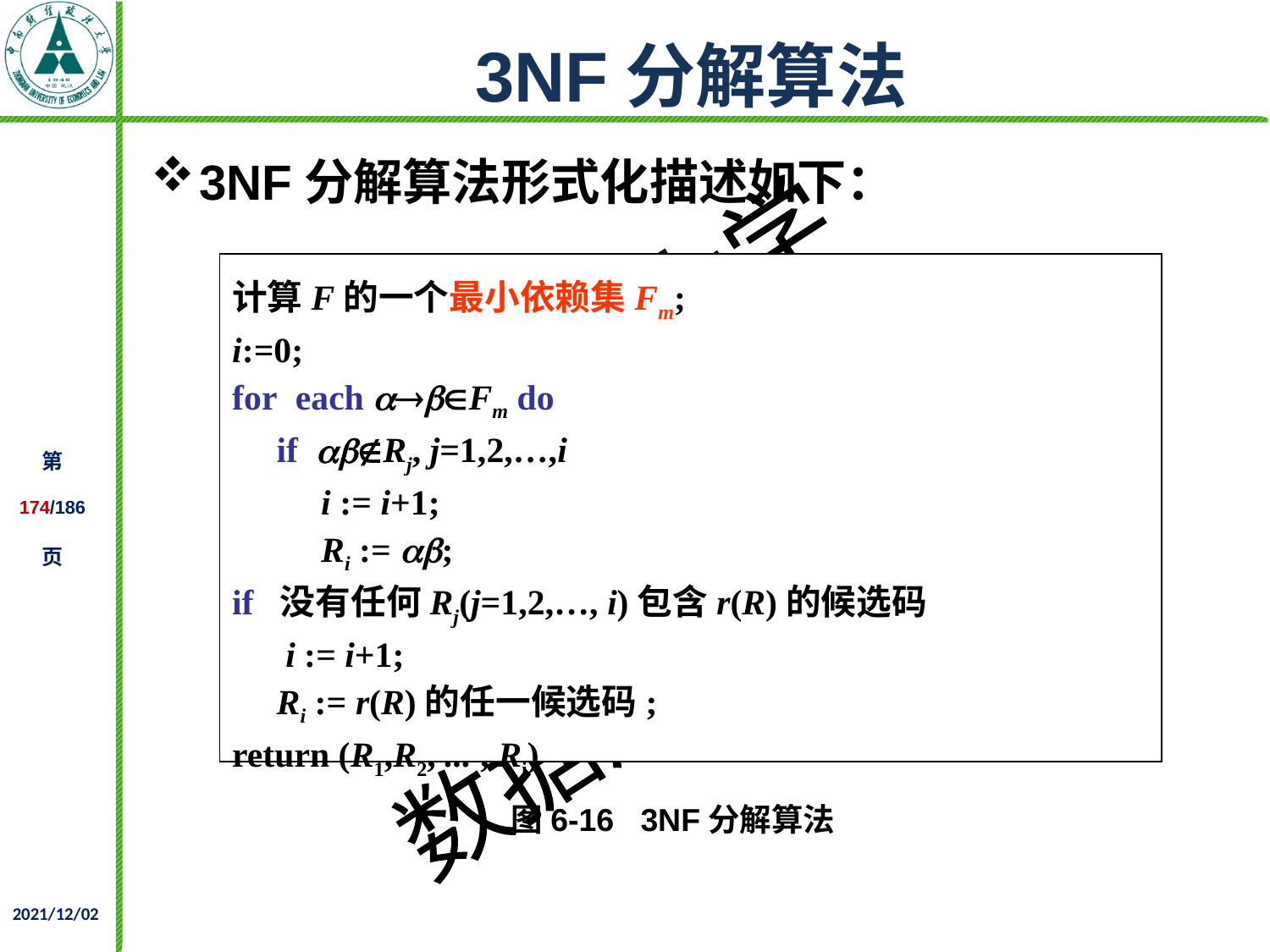

# 3NF分解算法
3NF分解算法形式化描述如下：
计算F的一个最小依赖集Fm;
i:=0;
for  each α→β∈Fm do
     if  αβ∉Rj, j=1,2,…,i
          i := i+1;
          Ri := αβ;
if  没有任何Rj(j=1,2,…, i)包含r(R)的候选码
      i := i+1;
     Ri := r(R)的任一候选码;
return (R1,R2, ... , Ri)
图6-16   3NF分解算法
2021/12/02